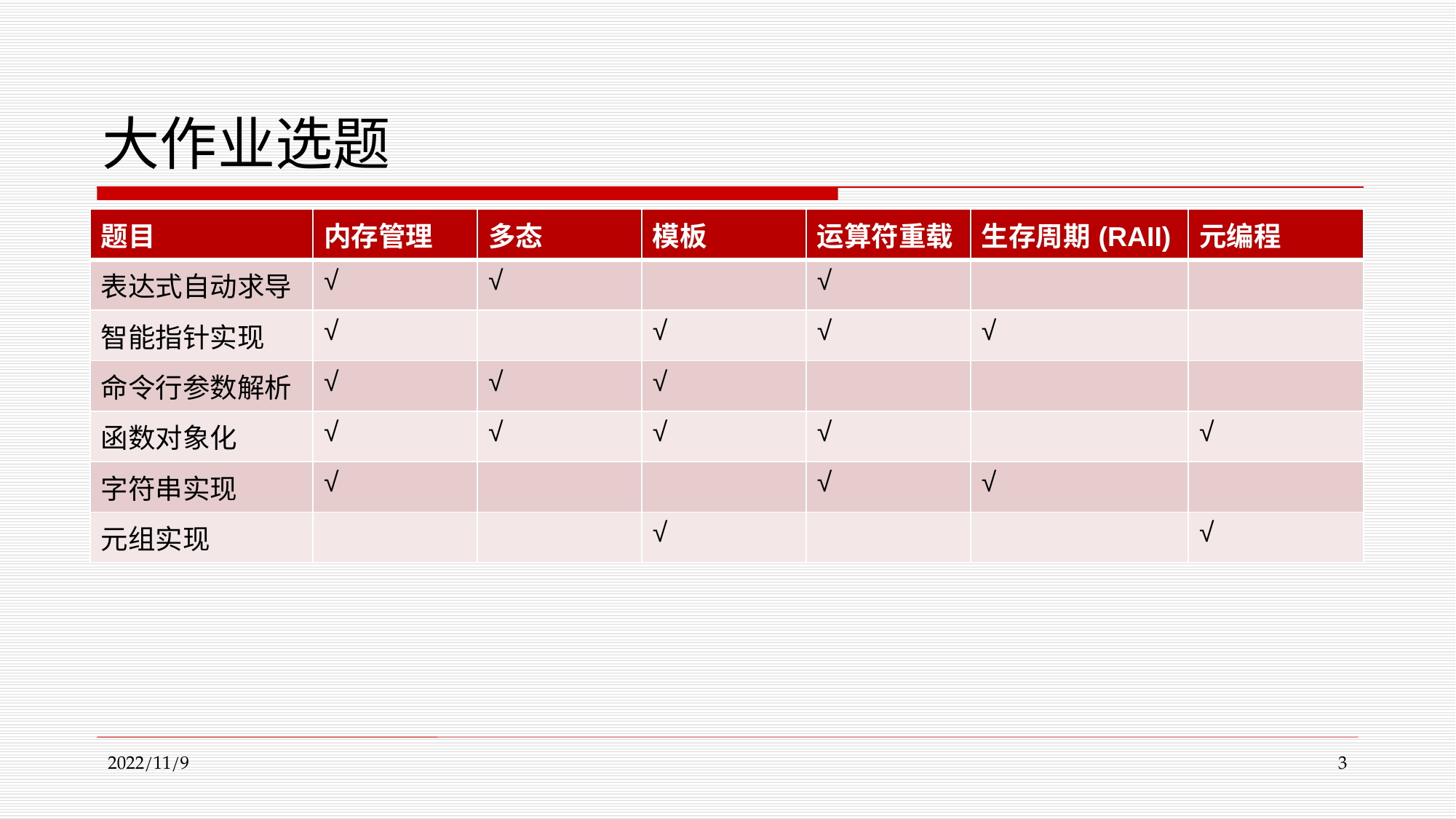

# 大作业选题
| 题目 | 内存管理 | 多态 | 模板 | 运算符重载 | 生存周期(RAII) | 元编程 |
| --- | --- | --- | --- | --- | --- | --- |
| 表达式自动求导 | √ | √ |  | √ |  |  |
| 智能指针实现 | √ |  | √ | √ | √ |  |
| 命令行参数解析 | √ | √ | √ |  |  |  |
| 函数对象化 | √ | √ | √ | √ |  | √ |
| 字符串实现 | √ |  |  | √ | √ |  |
| 元组实现 |  |  | √ |  |  | √ |
2022/11/9
3